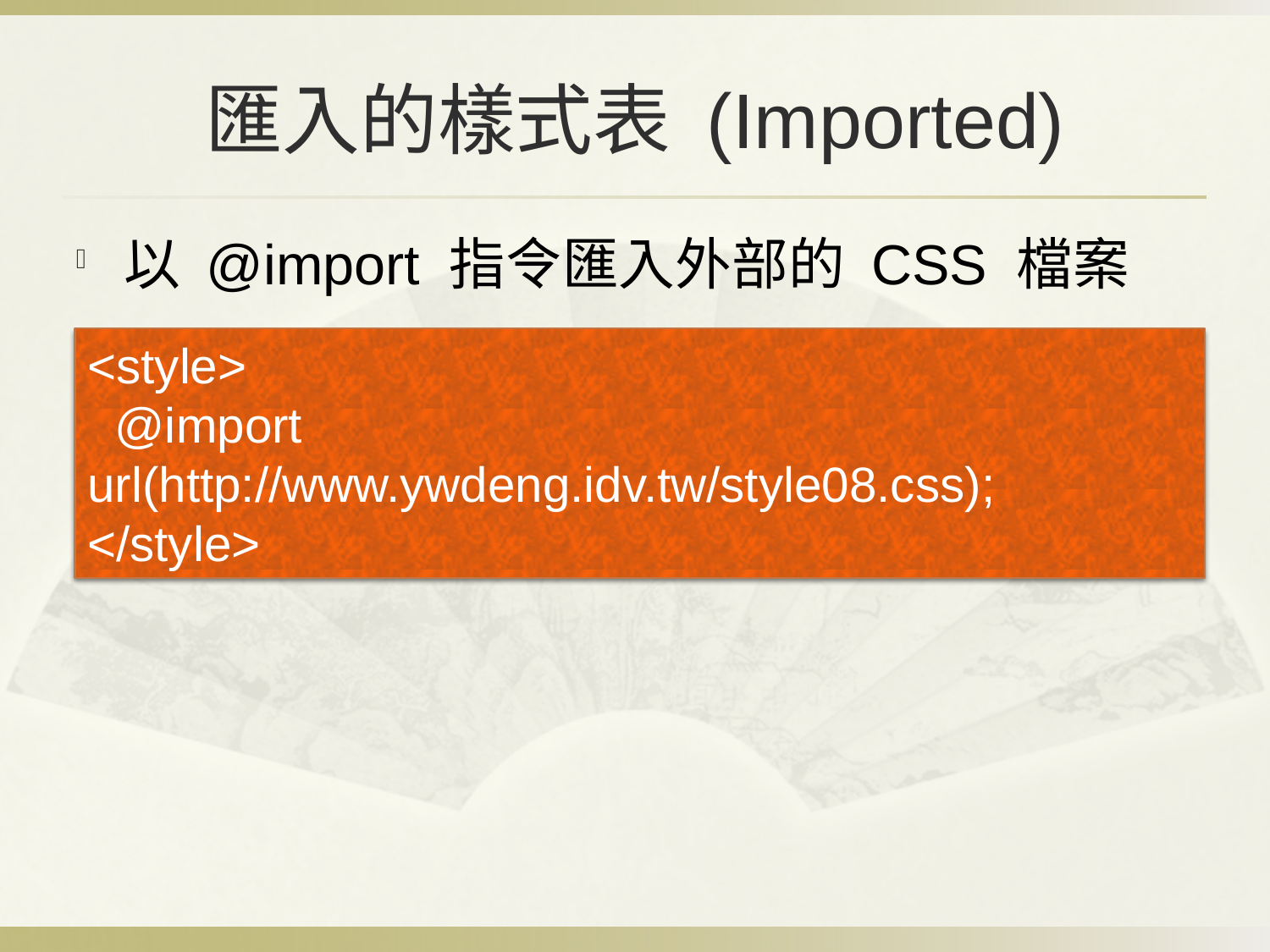

# 匯入的樣式表 (Imported)
以 @import 指令匯入外部的 CSS 檔案

<style>
  @import url(http://www.ywdeng.idv.tw/style08.css);
</style>